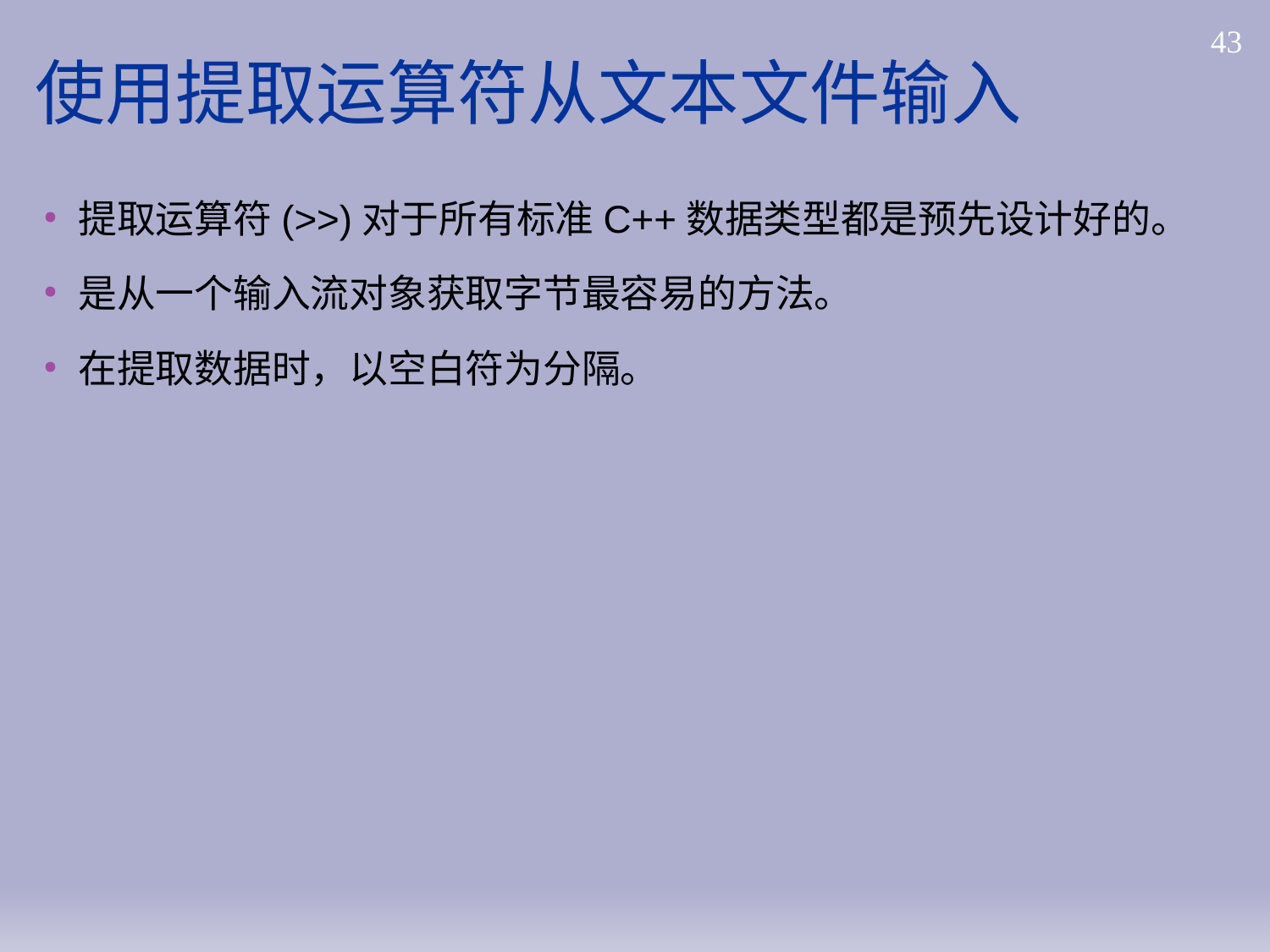

43
# 使用提取运算符从文本文件输入
提取运算符(>>)对于所有标准C++数据类型都是预先设计好的。
是从一个输入流对象获取字节最容易的方法。
在提取数据时，以空白符为分隔。